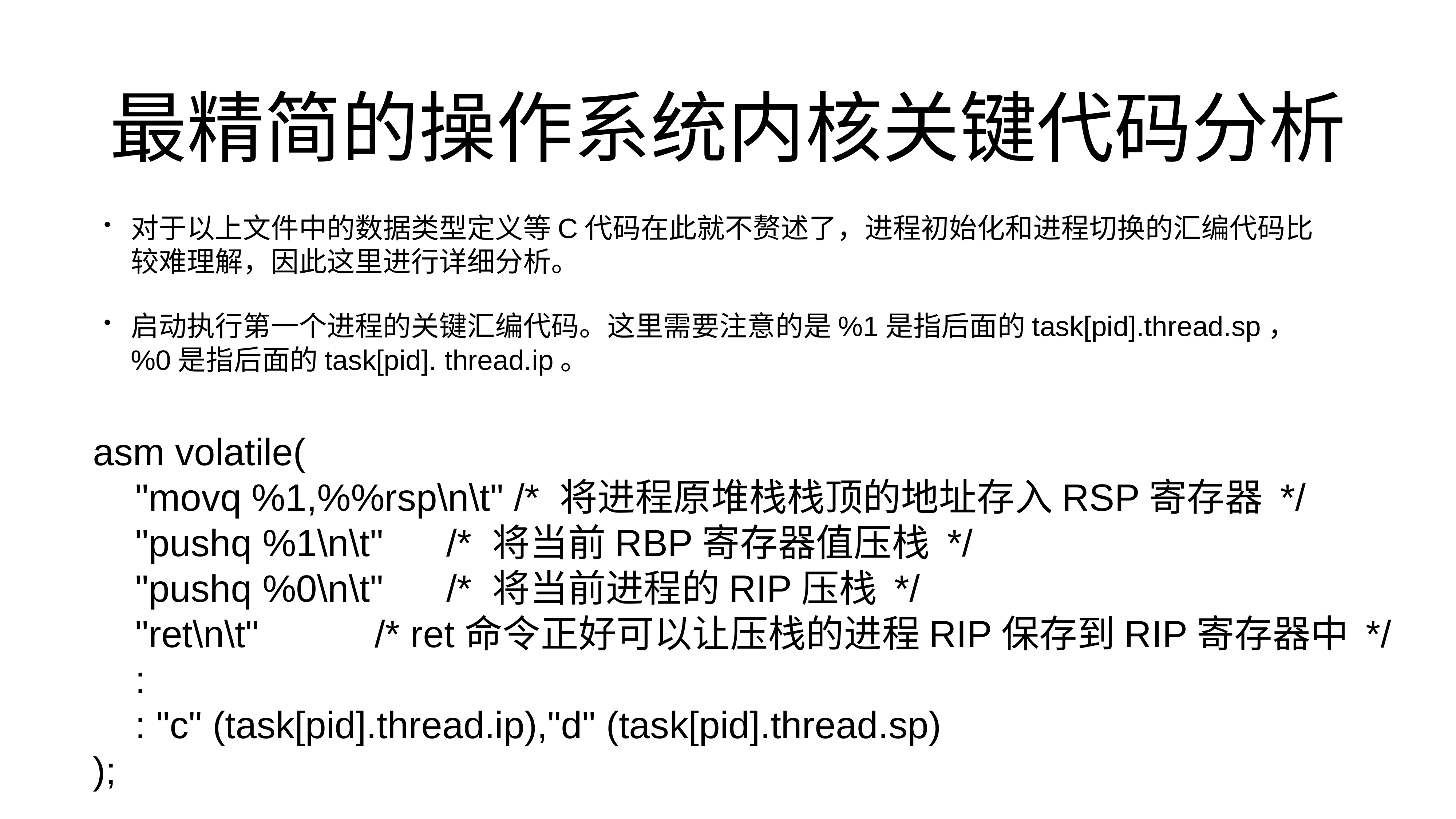

# 最精简的操作系统内核关键代码分析
对于以上文件中的数据类型定义等C代码在此就不赘述了，进程初始化和进程切换的汇编代码比较难理解，因此这里进行详细分析。
启动执行第一个进程的关键汇编代码。这里需要注意的是%1是指后面的task[pid].thread.sp，%0是指后面的task[pid]. thread.ip。
asm volatile(
    "movq %1,%%rsp\n\t" /* 将进程原堆栈栈顶的地址存入RSP寄存器 */
    "pushq %1\n\t"      /* 将当前RBP寄存器值压栈 */
    "pushq %0\n\t"      /* 将当前进程的RIP压栈 */
    "ret\n\t"           /* ret命令正好可以让压栈的进程RIP保存到RIP寄存器中 */
    :
    : "c" (task[pid].thread.ip),"d" (task[pid].thread.sp)
);